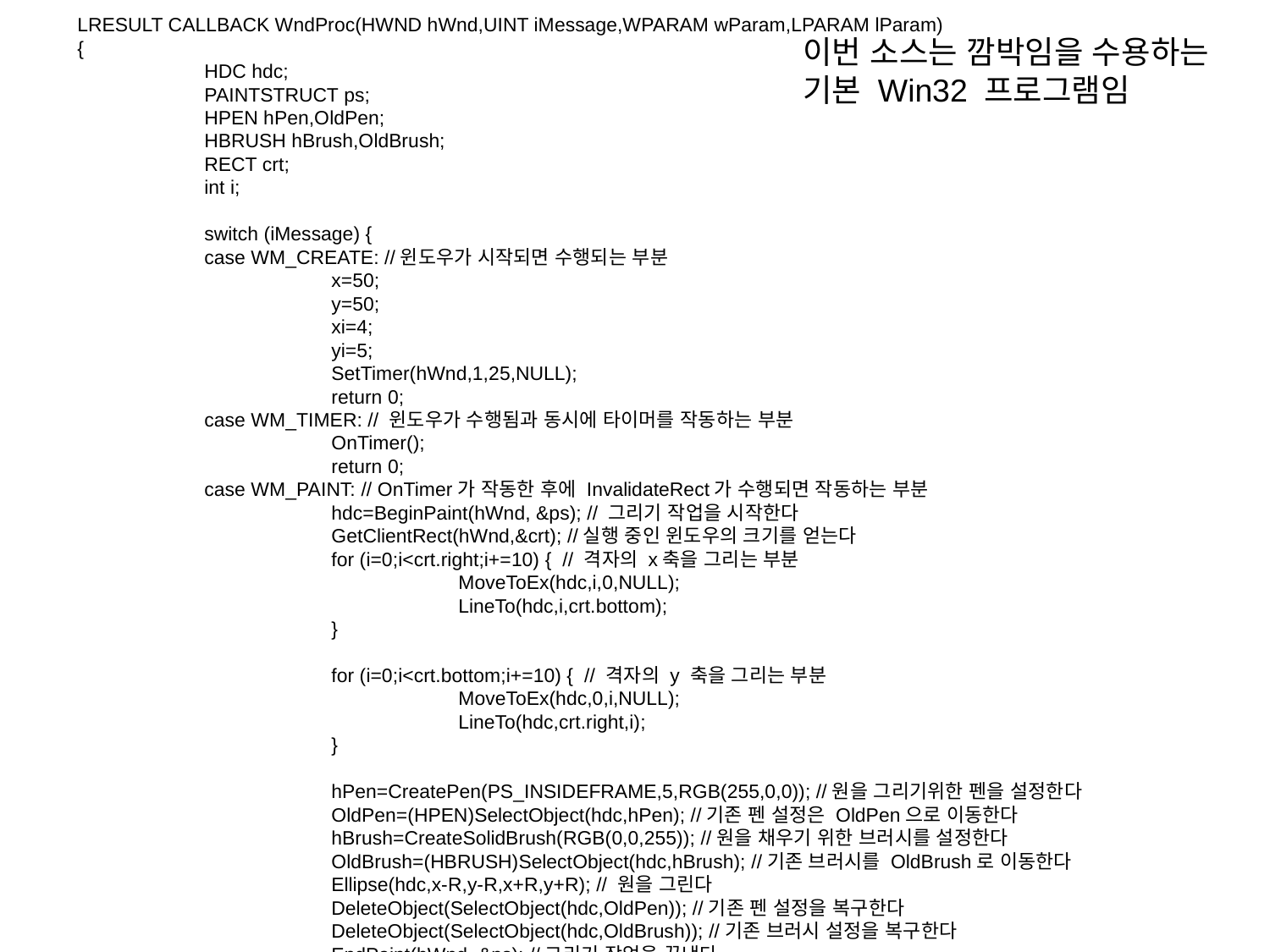

LRESULT CALLBACK WndProc(HWND hWnd,UINT iMessage,WPARAM wParam,LPARAM lParam)
{
	HDC hdc;
	PAINTSTRUCT ps;
	HPEN hPen,OldPen;
	HBRUSH hBrush,OldBrush;
	RECT crt;
	int i;

	switch (iMessage) {
	case WM_CREATE: //윈도우가 시작되면 수행되는 부분
		x=50;
		y=50;
		xi=4;
		yi=5;
		SetTimer(hWnd,1,25,NULL);
		return 0;
	case WM_TIMER: // 윈도우가 수행됨과 동시에 타이머를 작동하는 부분
		OnTimer();
		return 0;
	case WM_PAINT: // OnTimer가 작동한 후에 InvalidateRect가 수행되면 작동하는 부분
		hdc=BeginPaint(hWnd, &ps); // 그리기 작업을 시작한다
		GetClientRect(hWnd,&crt); //실행 중인 윈도우의 크기를 얻는다
		for (i=0;i<crt.right;i+=10) {  // 격자의 x축을 그리는 부분
			MoveToEx(hdc,i,0,NULL);
			LineTo(hdc,i,crt.bottom);
		}

		for (i=0;i<crt.bottom;i+=10) {  // 격자의 y 축을 그리는 부분
			MoveToEx(hdc,0,i,NULL);
			LineTo(hdc,crt.right,i);
		}

		hPen=CreatePen(PS_INSIDEFRAME,5,RGB(255,0,0)); //원을 그리기위한 펜을 설정한다
		OldPen=(HPEN)SelectObject(hdc,hPen); //기존 펜 설정은 OldPen으로 이동한다
		hBrush=CreateSolidBrush(RGB(0,0,255)); //원을 채우기 위한 브러시를 설정한다
		OldBrush=(HBRUSH)SelectObject(hdc,hBrush); //기존 브러시를 OldBrush로 이동한다
		Ellipse(hdc,x-R,y-R,x+R,y+R); // 원을 그린다
		DeleteObject(SelectObject(hdc,OldPen)); //기존 펜 설정을 복구한다
		DeleteObject(SelectObject(hdc,OldBrush)); //기존 브러시 설정을 복구한다
		EndPaint(hWnd, &ps); //그리기 작업을 끝낸다
		return 0;
	case WM_DESTROY:
		PostQuitMessage(0);
		KillTimer(hWnd,1);
		return 0;
	}
	return(DefWindowProc(hWnd,iMessage,wParam,lParam));
}

이번 소스는 깜박임을 수용하는
기본 Win32 프로그램임